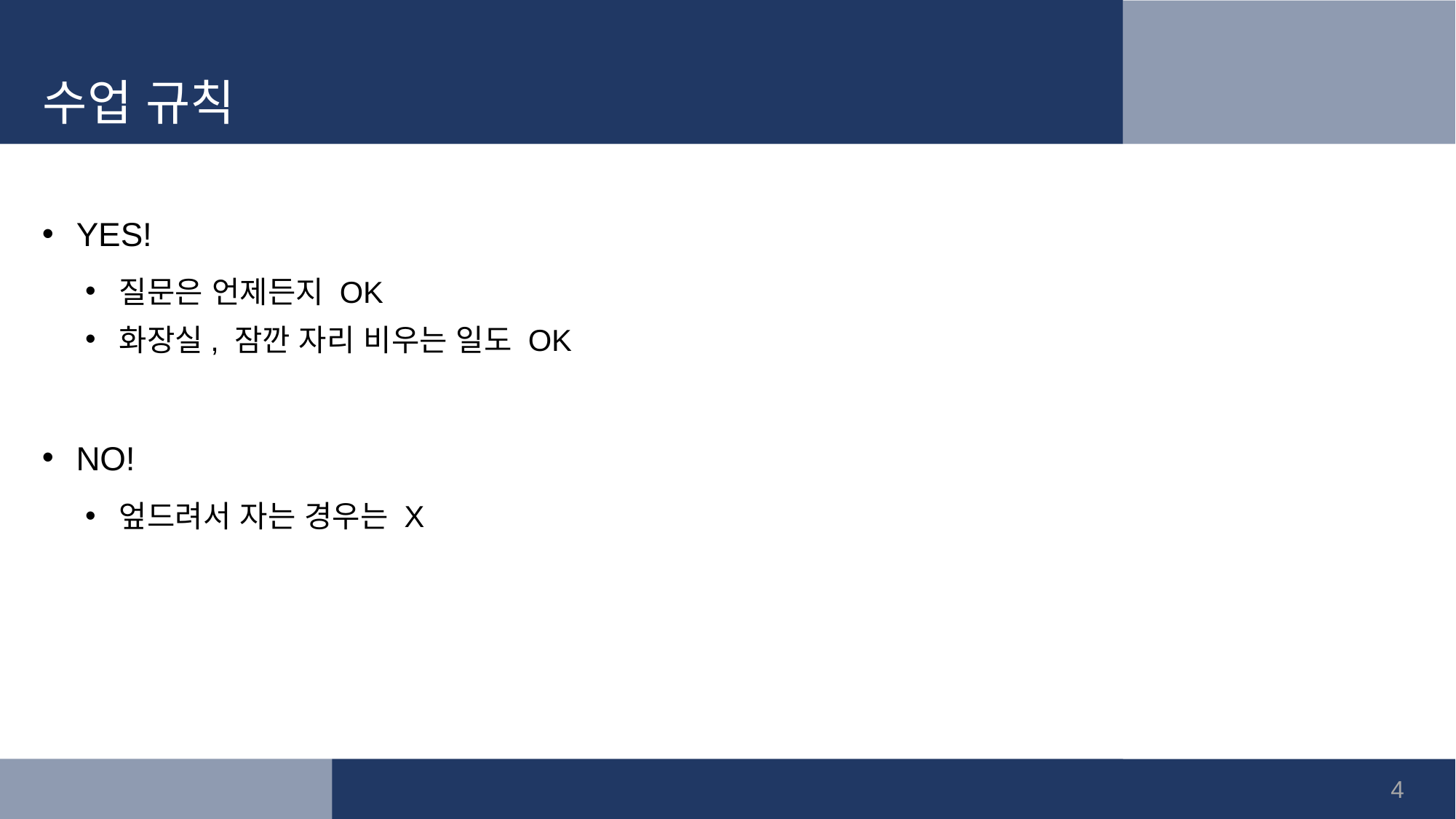

수업 규칙
YES!
질문은 언제든지 OK
화장실, 잠깐 자리 비우는 일도 OK
NO!
엎드려서 자는 경우는 X

4